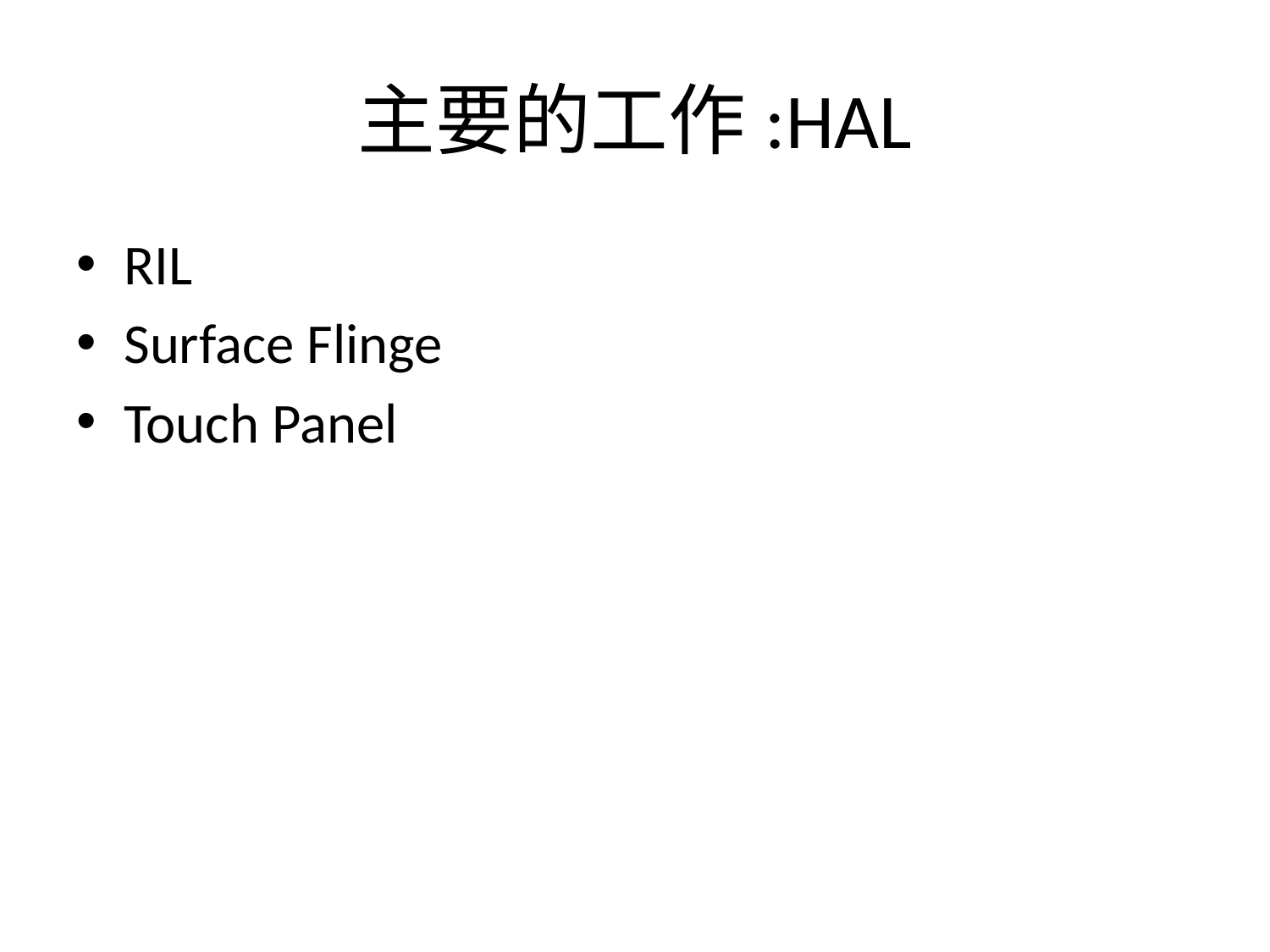

# 主要的工作:HAL
RIL
Surface Flinge
Touch Panel